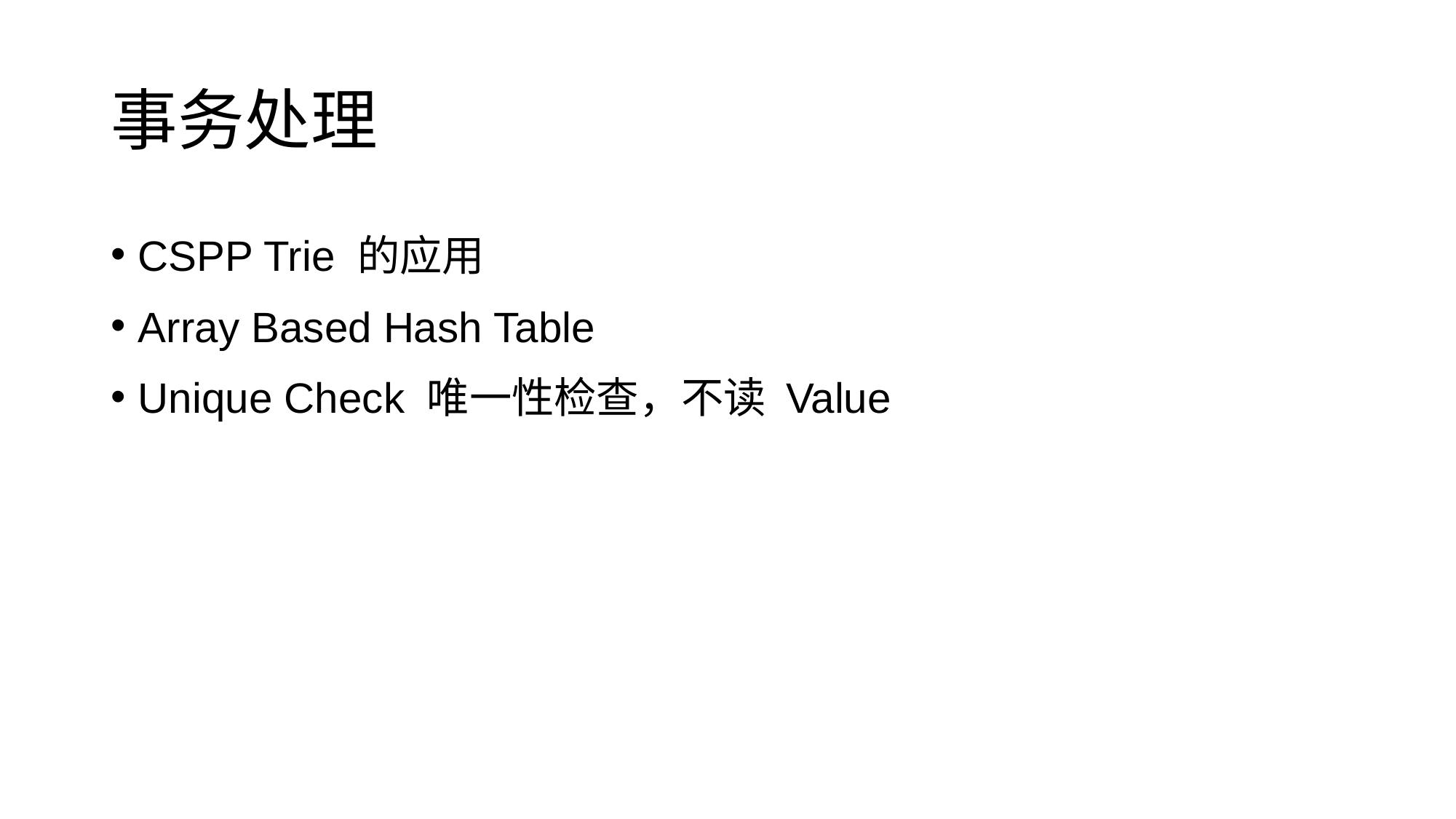

# 事务处理
CSPP Trie 的应用
Array Based Hash Table
Unique Check 唯一性检查，不读 Value